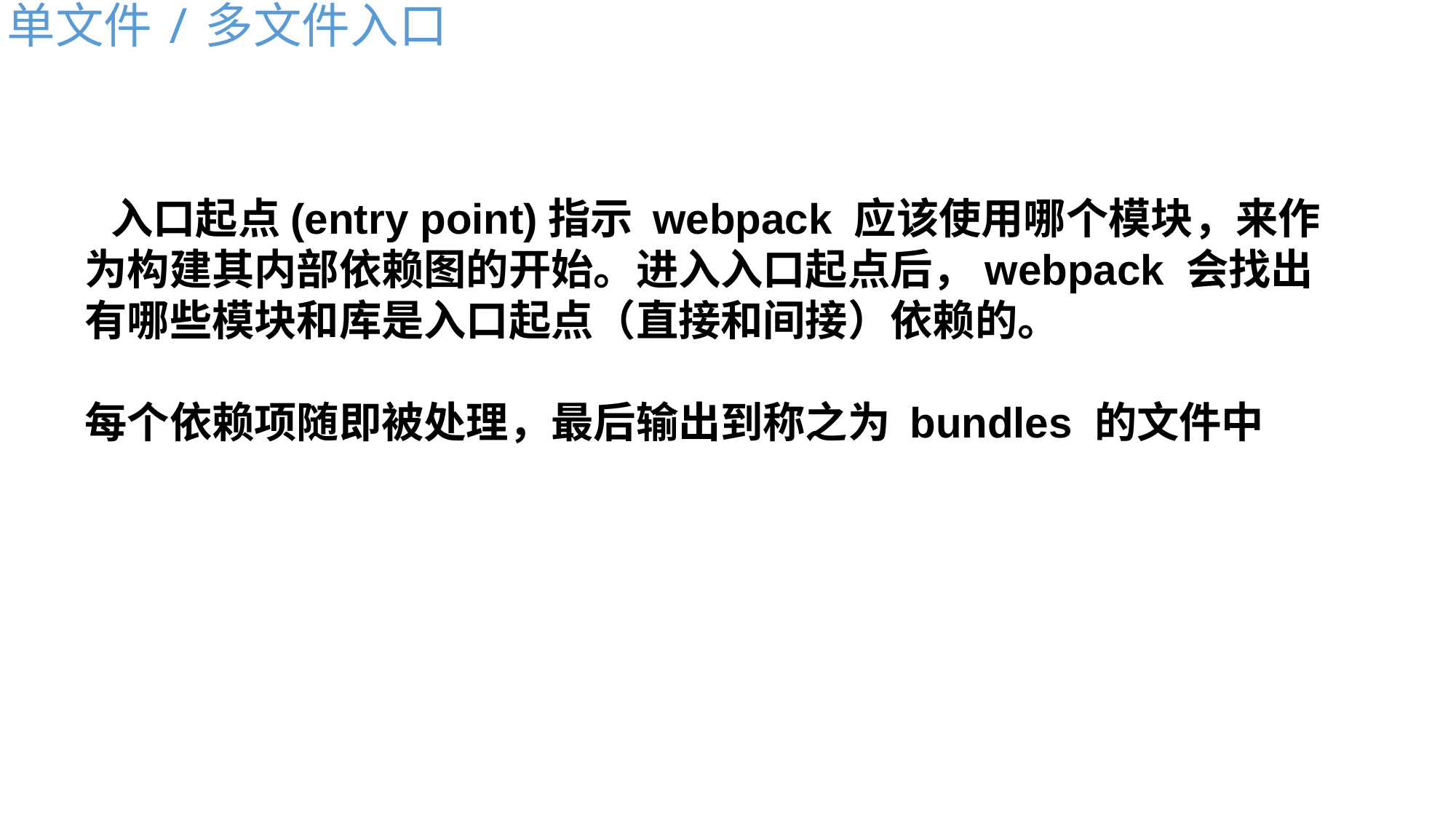

单文件/多文件入口

  入口起点(entry point)指示 webpack 应该使用哪个模块，来作为构建其内部依赖图的开始。进入入口起点后，webpack 会找出有哪些模块和库是入口起点（直接和间接）依赖的。

每个依赖项随即被处理，最后输出到称之为 bundles 的文件中